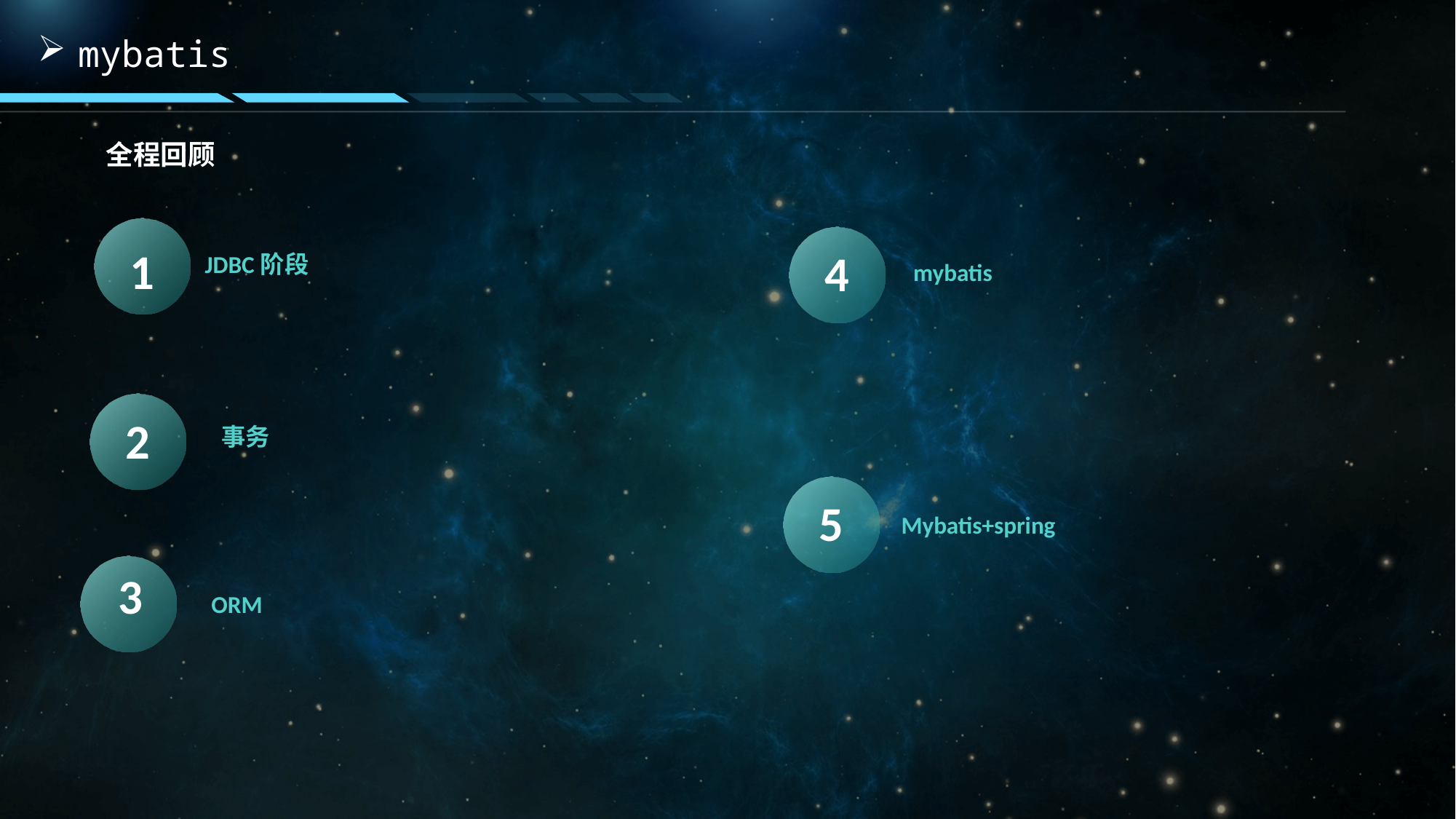

mybatis

全程回顾

1
JDBC阶段

4
mybatis

2
事务

5
Mybatis+spring

3
ORM